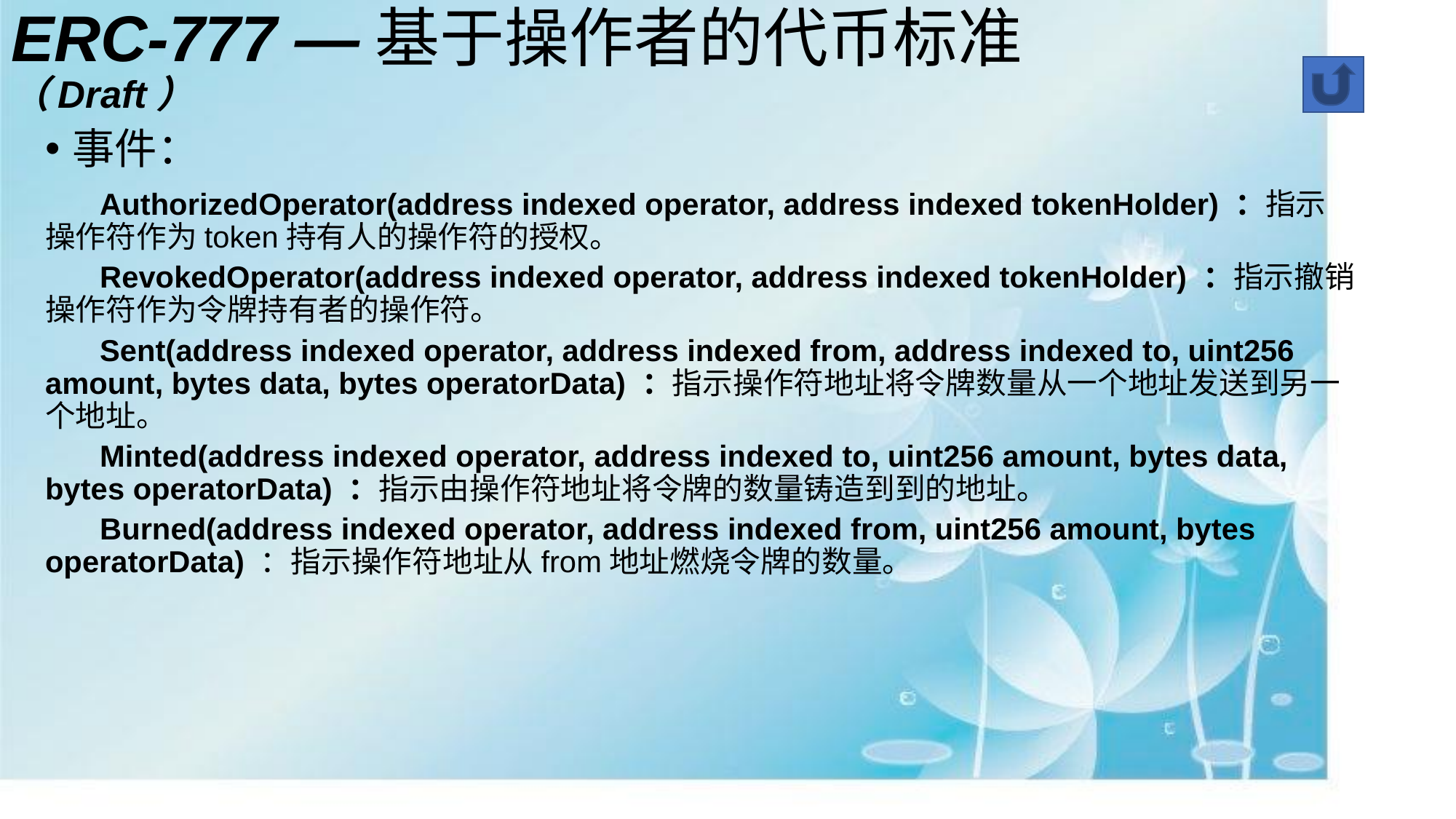

# ERC-777 —基于操作者的代币标准 （Draft）

事件：
AuthorizedOperator(address indexed operator, address indexed tokenHolder) ：指示操作符作为token持有人的操作符的授权。
RevokedOperator(address indexed operator, address indexed tokenHolder) ：指示撤销操作符作为令牌持有者的操作符。
Sent(address indexed operator, address indexed from, address indexed to, uint256 amount, bytes data, bytes operatorData) ：指示操作符地址将令牌数量从一个地址发送到另一个地址。
Minted(address indexed operator, address indexed to, uint256 amount, bytes data, bytes operatorData) ：指示由操作符地址将令牌的数量铸造到到的地址。
Burned(address indexed operator, address indexed from, uint256 amount, bytes operatorData) ：指示操作符地址从from地址燃烧令牌的数量。